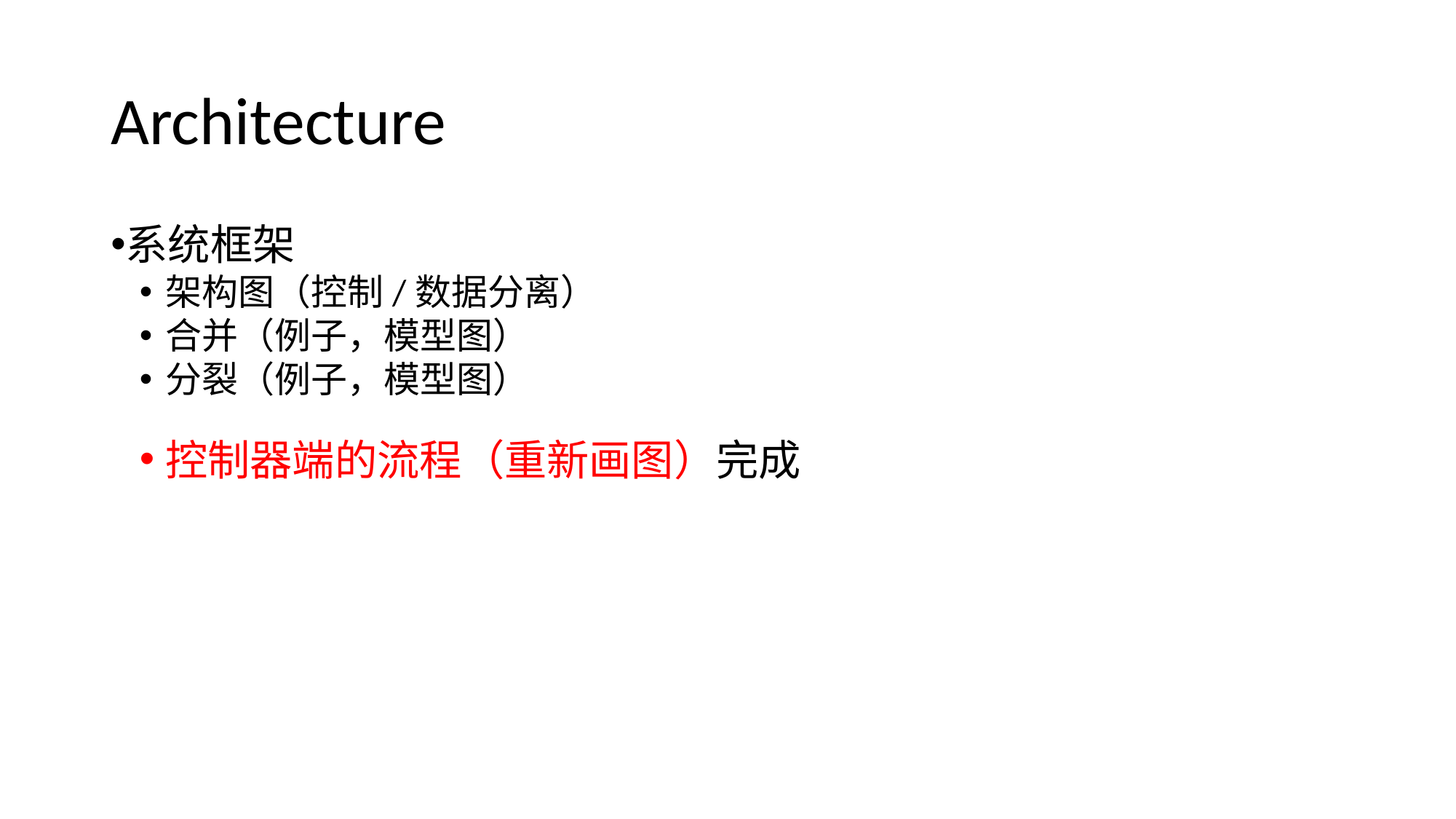

Architecture
系统框架
架构图（控制/数据分离）
合并（例子，模型图）
分裂（例子，模型图）

控制器端的流程（重新画图）完成